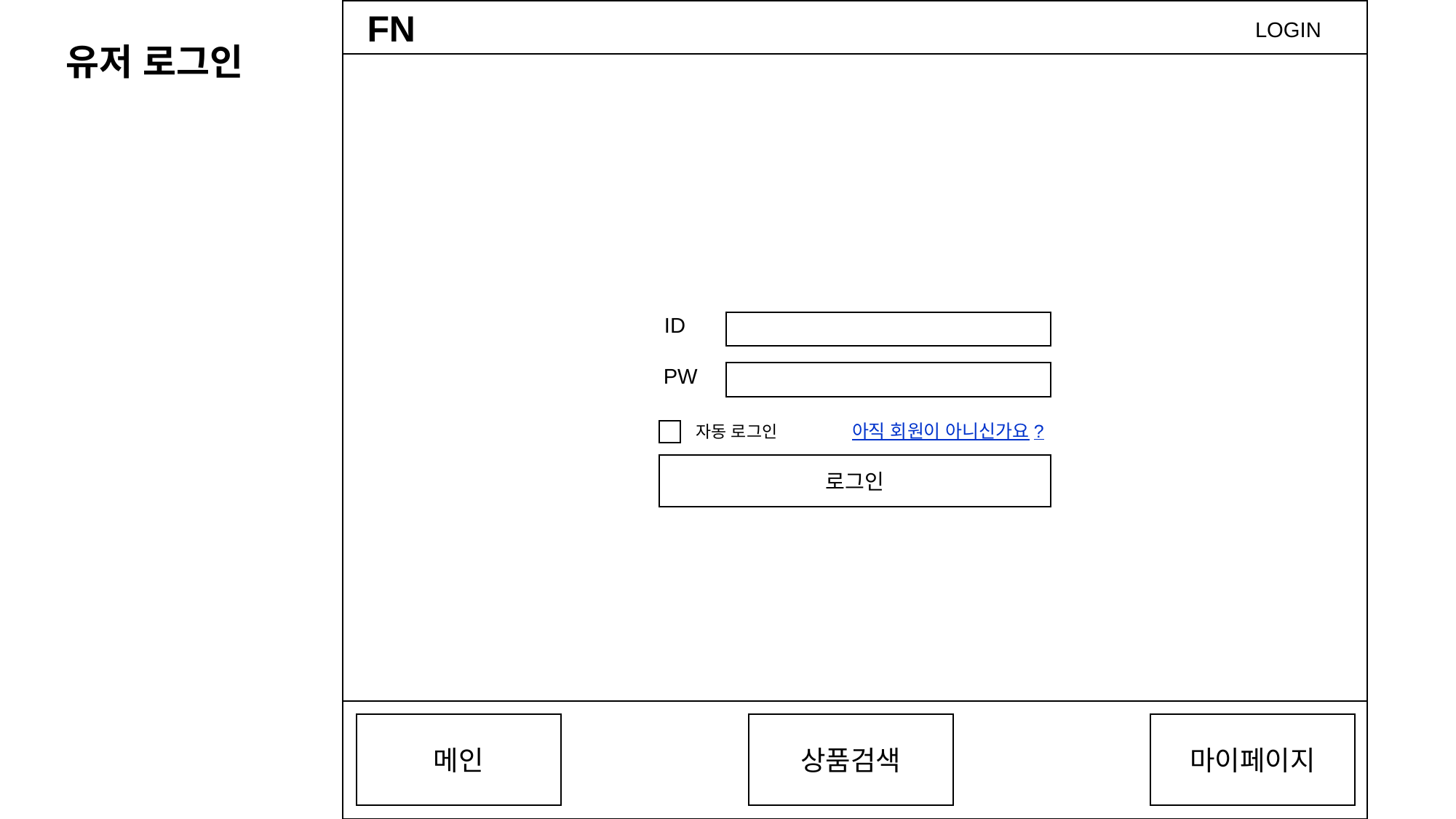

FN

LOGIN

메인
상품검색
마이페이지
유저 로그인
ID

PW

자동 로그인
아직 회원이 아니신가요?

로그인